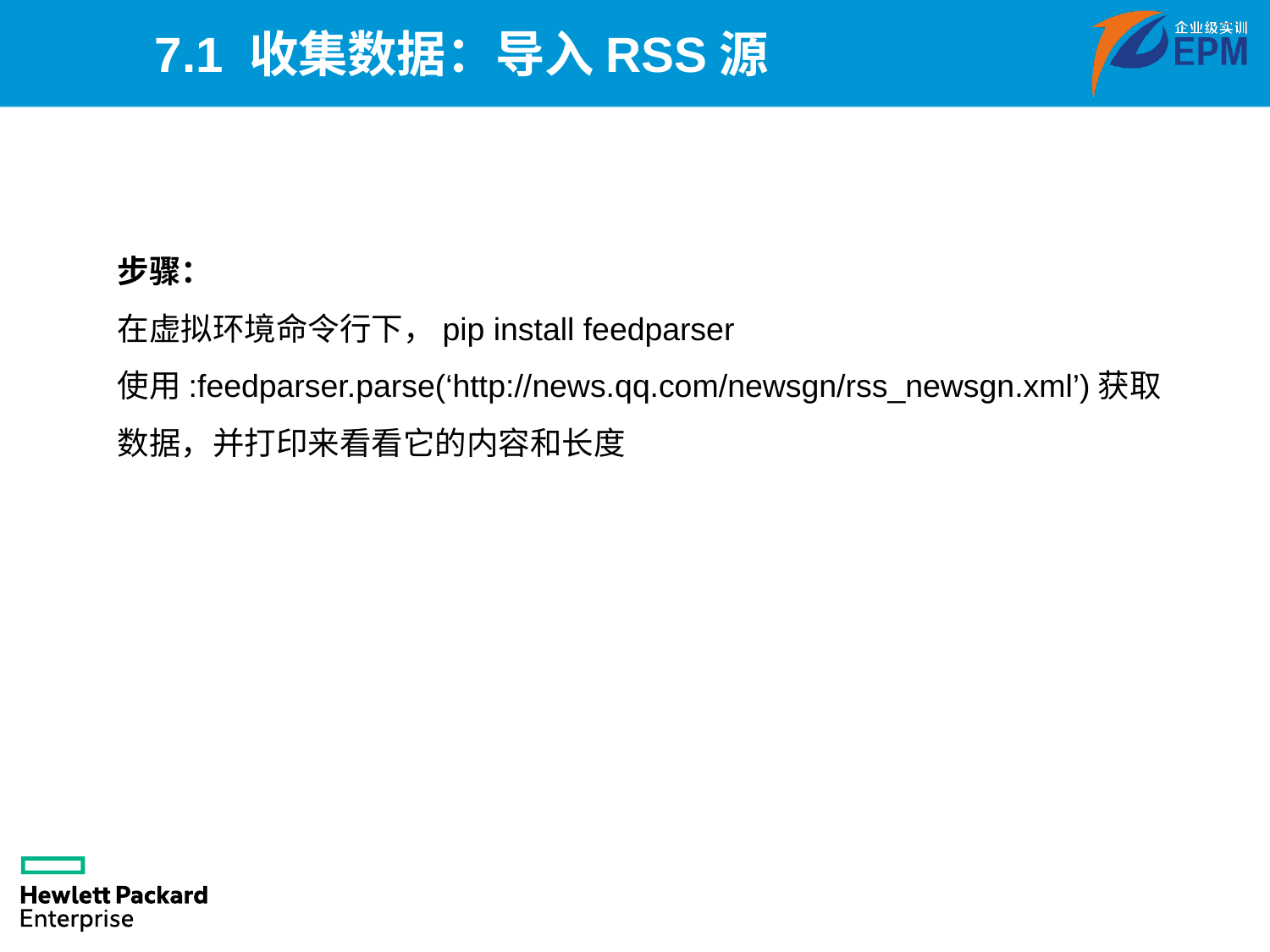

# 7.1 收集数据：导入RSS源
步骤：
在虚拟环境命令行下，pip install feedparser
使用:feedparser.parse(‘http://news.qq.com/newsgn/rss_newsgn.xml’)获取数据，并打印来看看它的内容和长度